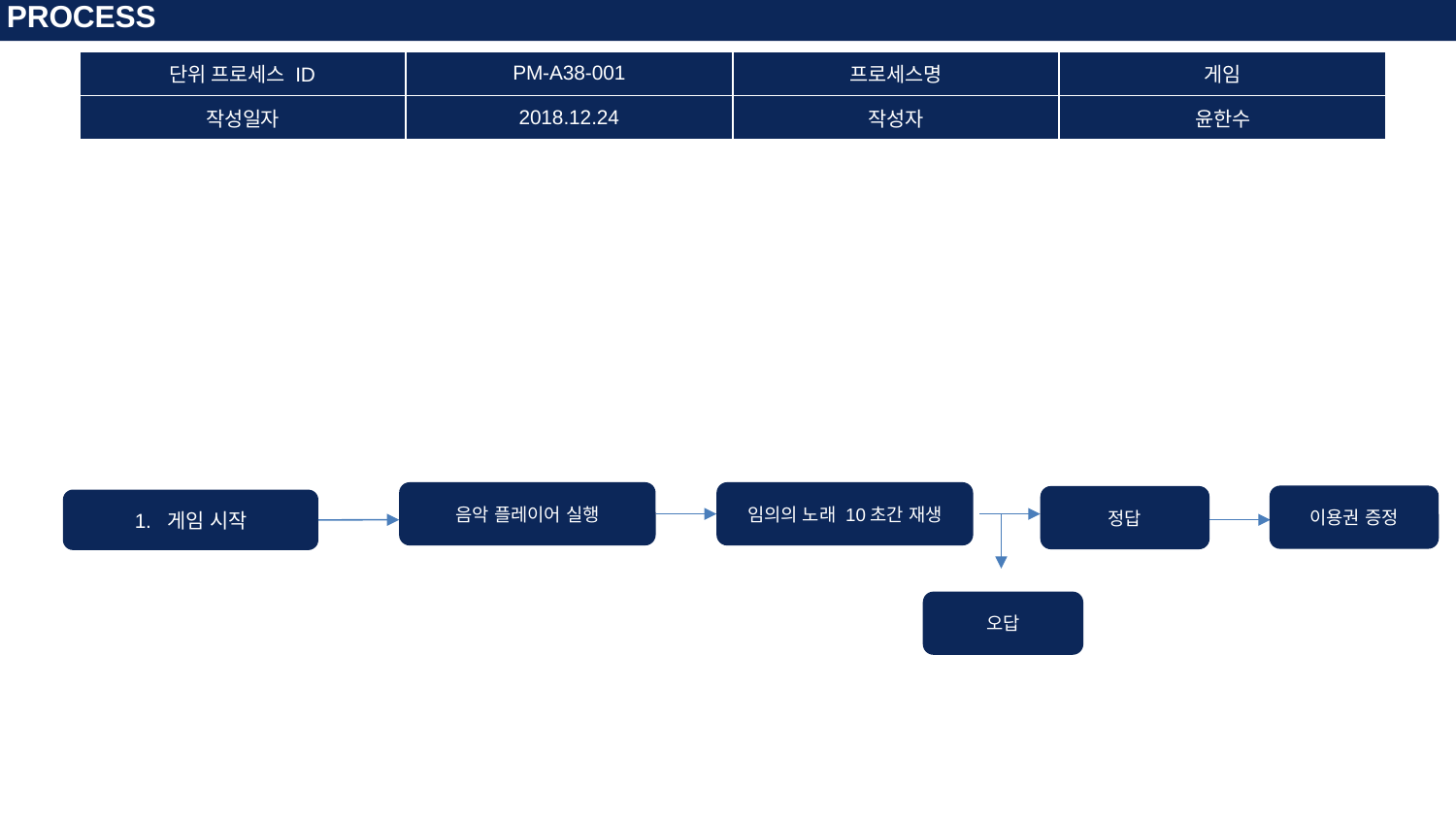

PROCESS
PROCESS
| 단위 프로세스 ID | PM-A38-001 | 프로세스명 | 게임 |
| --- | --- | --- | --- |
| 작성일자 | 2018.12.24 | 작성자 | 윤한수 |
음악 플레이어 실행
임의의 노래 10초간 재생
이용권 증정
정답
1.  게임 시작
오답